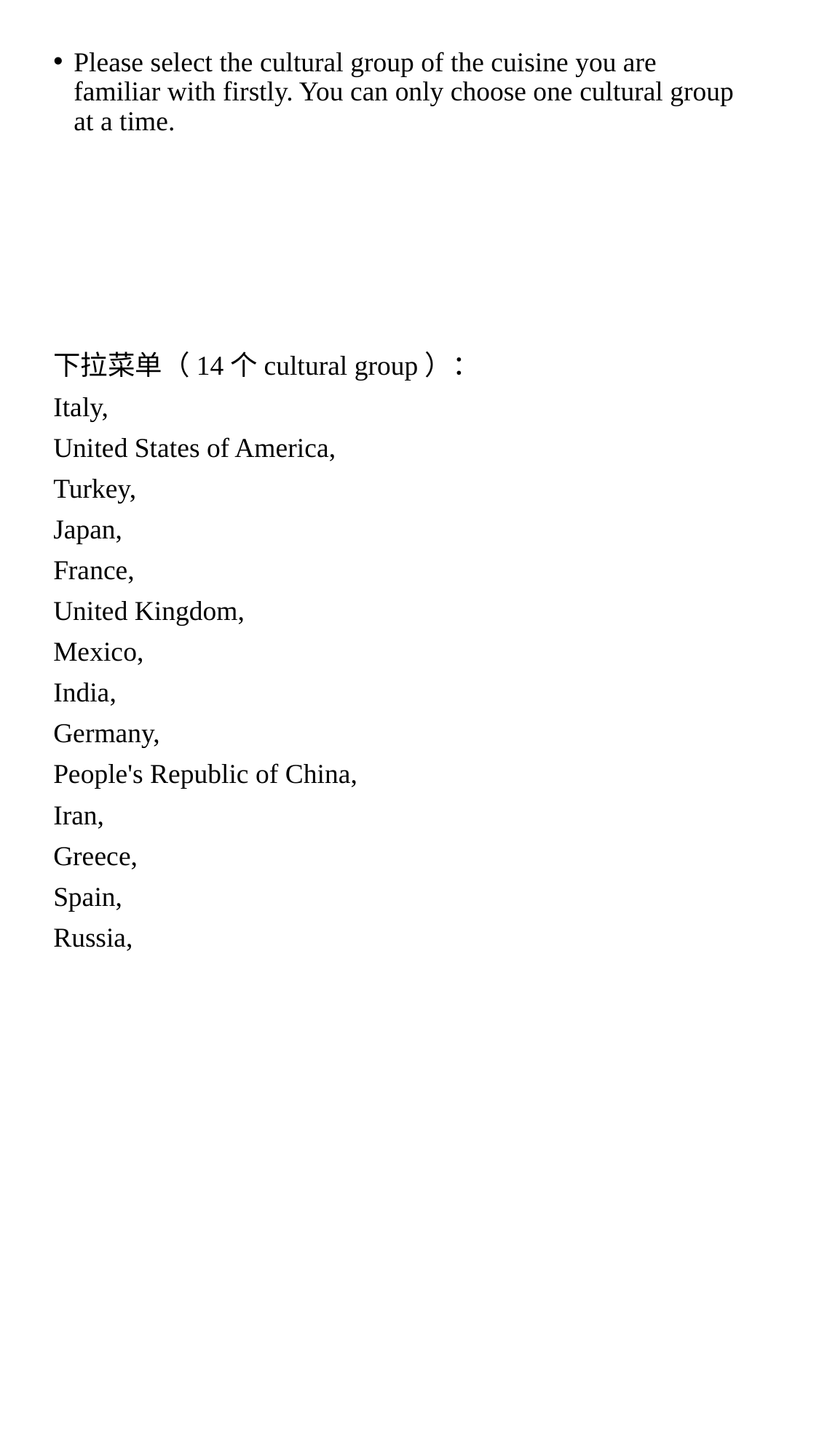

Please select the cultural group of the cuisine you are familiar with firstly. You can only choose one cultural group at a time.

下拉菜单（14个cultural group）：
Italy,
United States of America,
Turkey,
Japan,
France,
United Kingdom,
Mexico,
India,
Germany,
People's Republic of China,
Iran,
Greece,
Spain,
Russia,